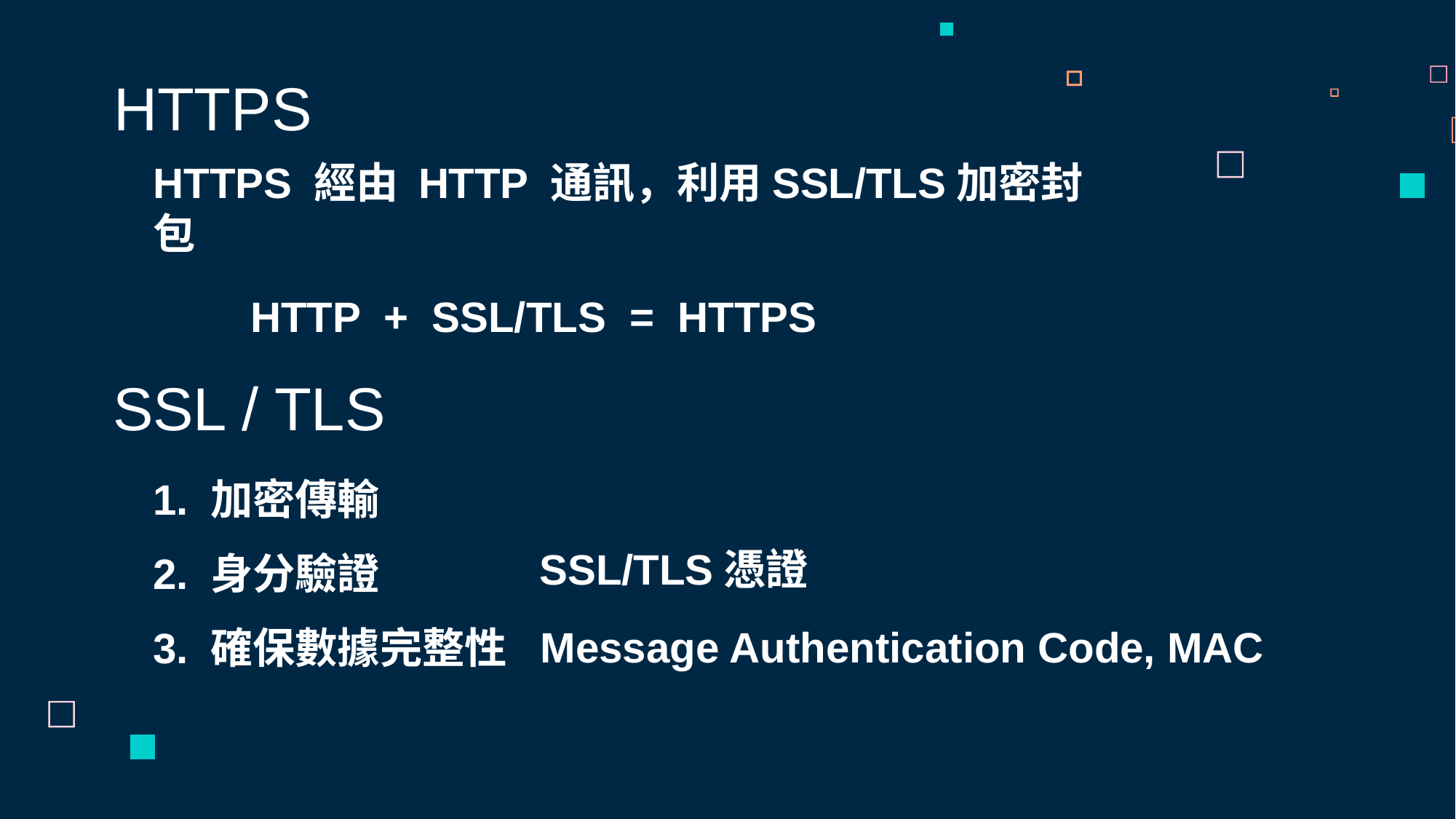

HTTPS
# HTTPS 經由 HTTP 通訊，利用SSL/TLS加密封包
HTTP  +  SSL/TLS  =  HTTPS

SSL / TLS
1. 加密傳輸
SSL/TLS憑證

2. 身分驗證

Message Authentication Code, MAC
3. 確保數據完整性